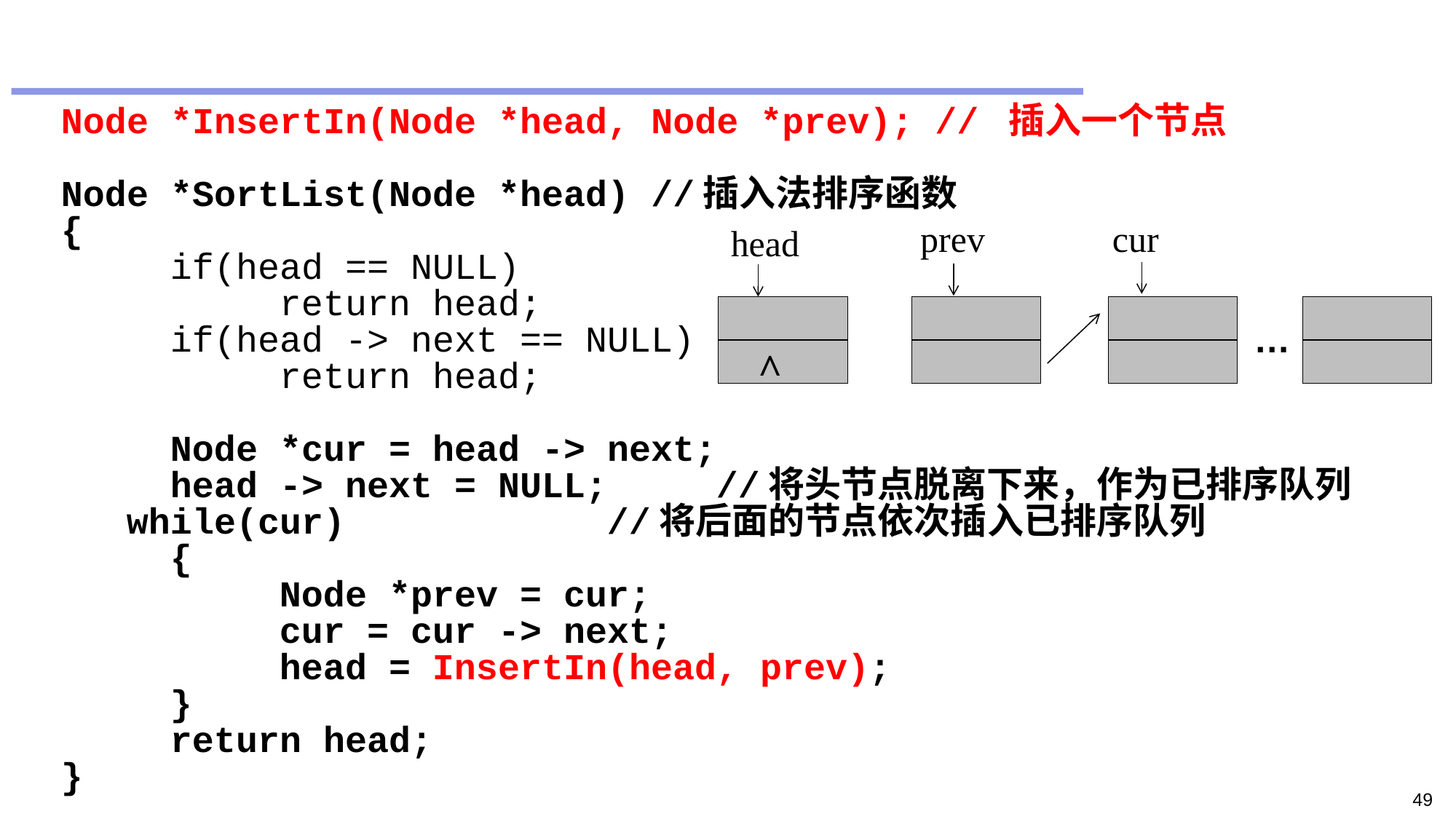

#
Node *InsertIn(Node *head, Node *prev); // 插入一个节点

Node *SortList(Node *head) //插入法排序函数
{
	if(head == NULL)
		return head;
	if(head -> next == NULL)
		return head;

	Node *cur = head -> next;
	head -> next = NULL; 	//将头节点脱离下来，作为已排序队列
   while(cur)			//将后面的节点依次插入已排序队列
	{
		Node *prev = cur;
		cur = cur -> next;
		head = InsertIn(head, prev);
	}
	return head;
}

prev
cur
head

…
^
49